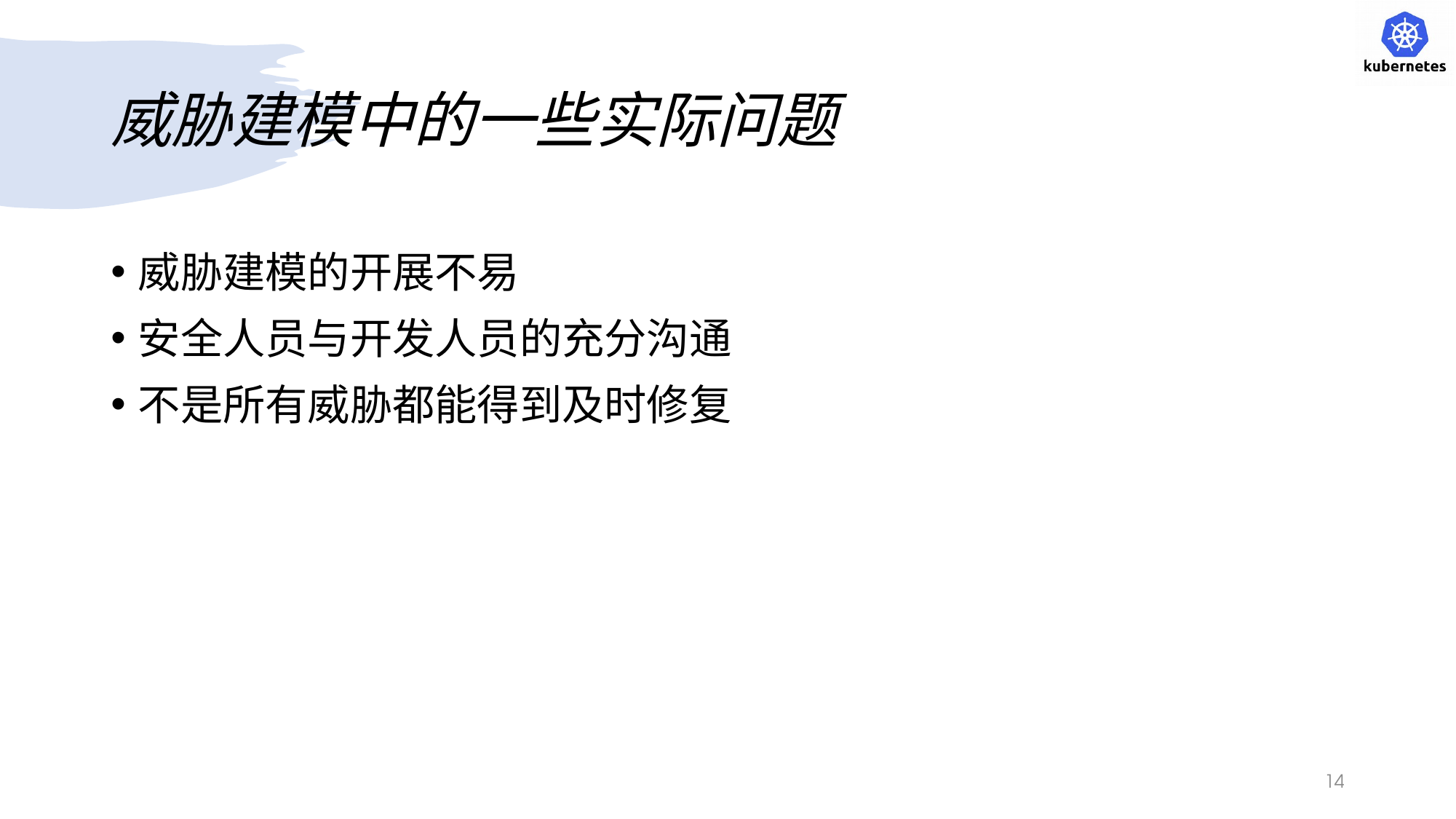

# 威胁建模中的一些实际问题
威胁建模的开展不易
安全人员与开发人员的充分沟通
不是所有威胁都能得到及时修复

14